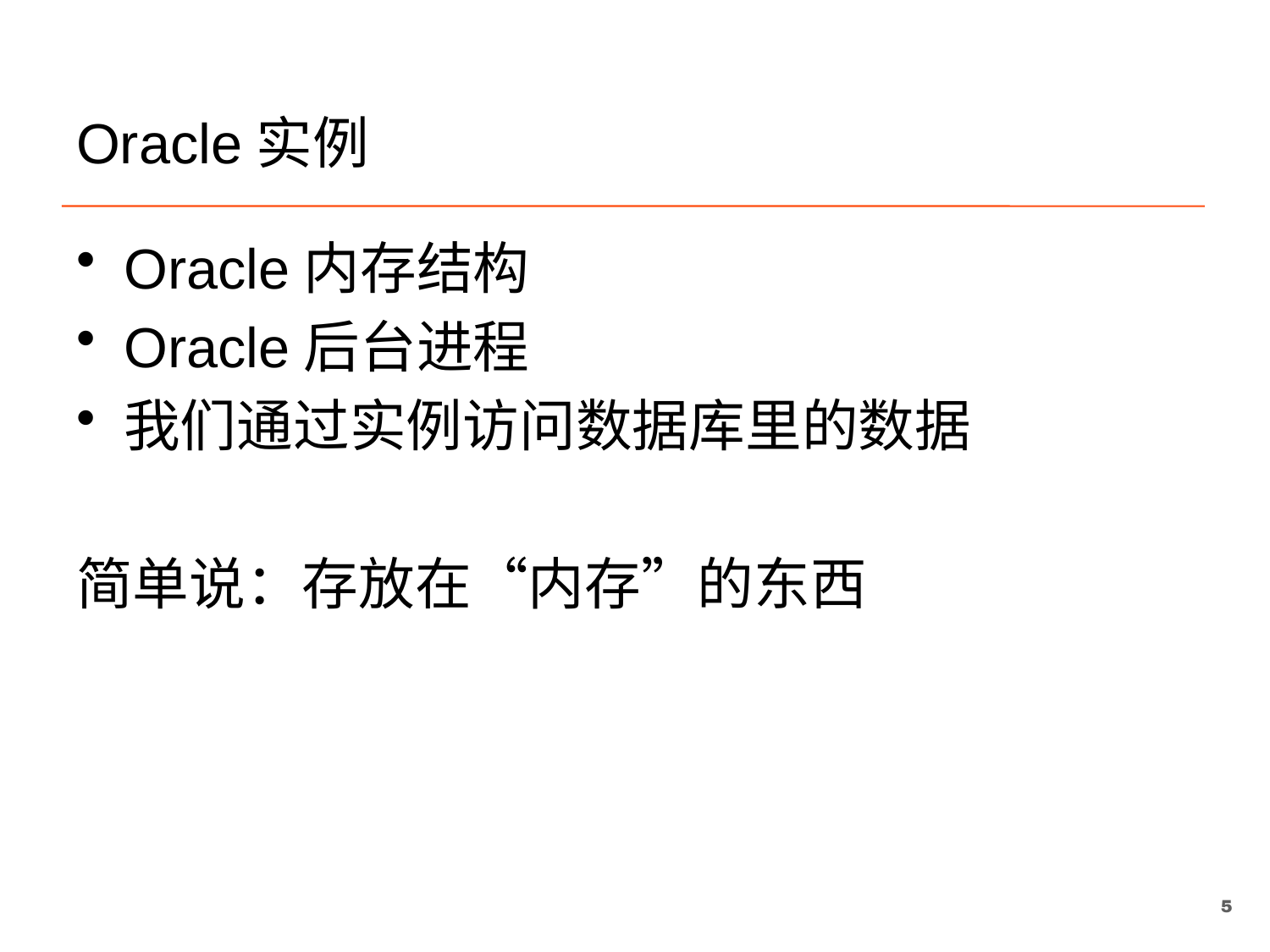

# Oracle实例
Oracle内存结构
Oracle后台进程
我们通过实例访问数据库里的数据

简单说：存放在“内存”的东西
5